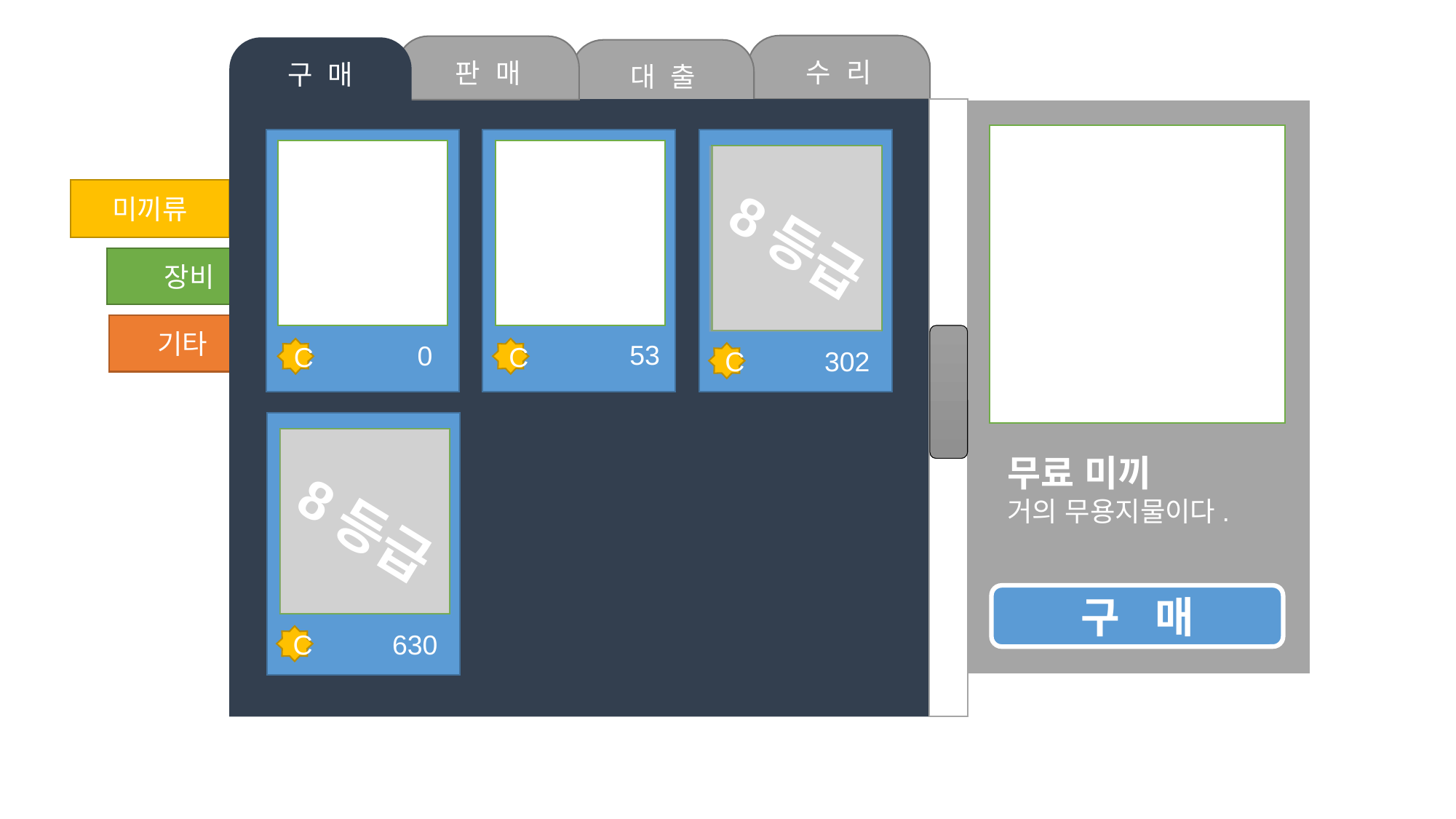

수  리
판  매
구  매
대  출

미끼류
8등급
장비
기타

53
0
C
C
302
C

무료 미끼
거의 무용지물이다.
8등급
구   매
630
C